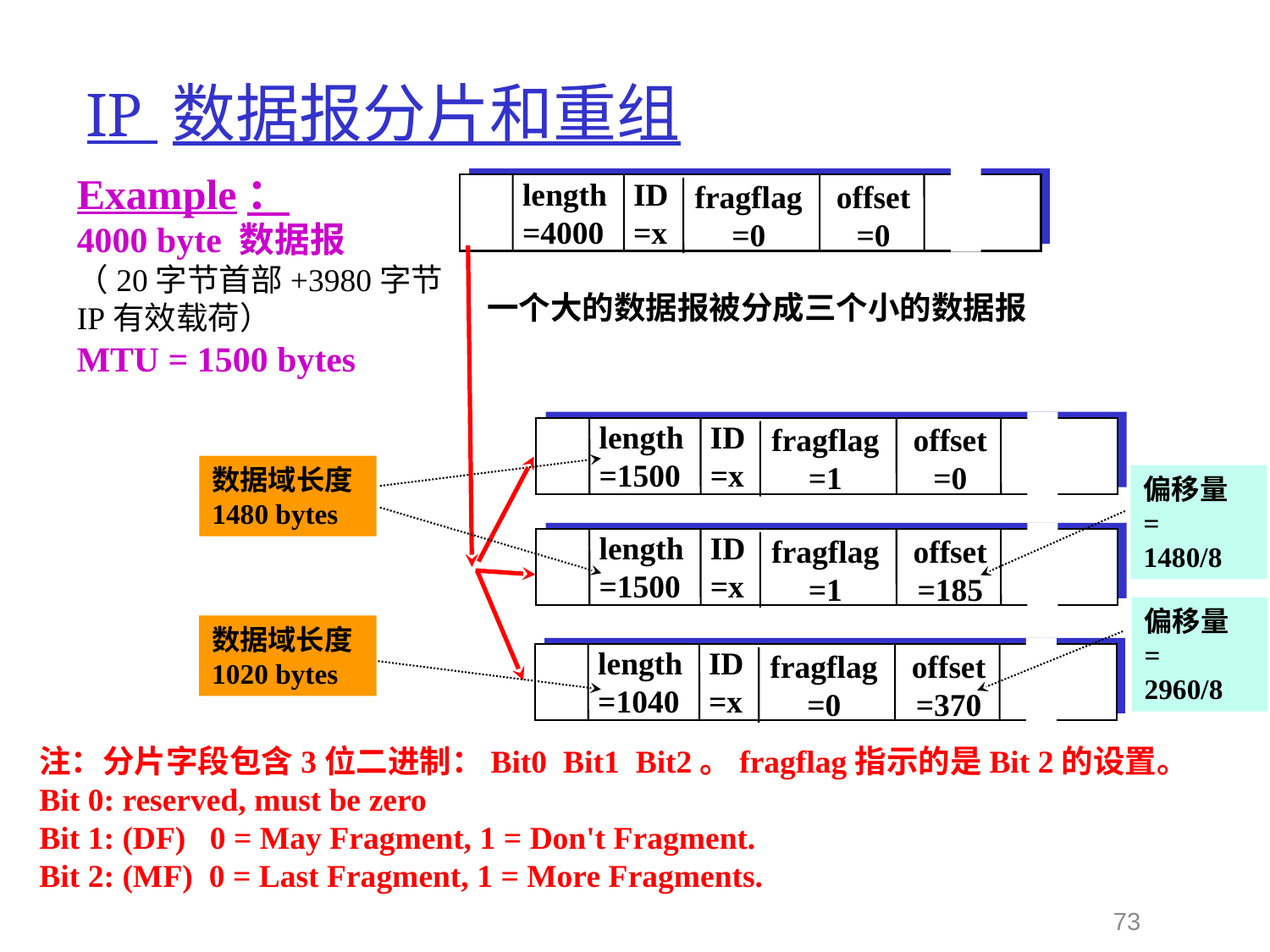

# IP 数据报分片和重组
Example：
4000 byte 数据报
（20字节首部+3980字节IP有效载荷）
MTU = 1500 bytes

length
=4000
ID
=x

fragflag
=0
offset
=0

一个大的数据报被分成三个小的数据报
length
=1500
ID
=x

fragflag
=1
offset
=0

数据域长度 1480 bytes

偏移量 =
1480/8

length
=1500
ID
=x

fragflag
=1
offset
=185

偏移量 =
2960/8
数据域长度 1020 bytes

length
=1040
ID
=x

fragflag
=0
offset
=370

注：分片字段包含3位二进制：Bit0  Bit1  Bit2。fragflag指示的是Bit 2的设置。
Bit 0: reserved, must be zero
Bit 1: (DF)   0 = May Fragment, 1 = Don't Fragment.
Bit 2: (MF)  0 = Last Fragment, 1 = More Fragments.
73